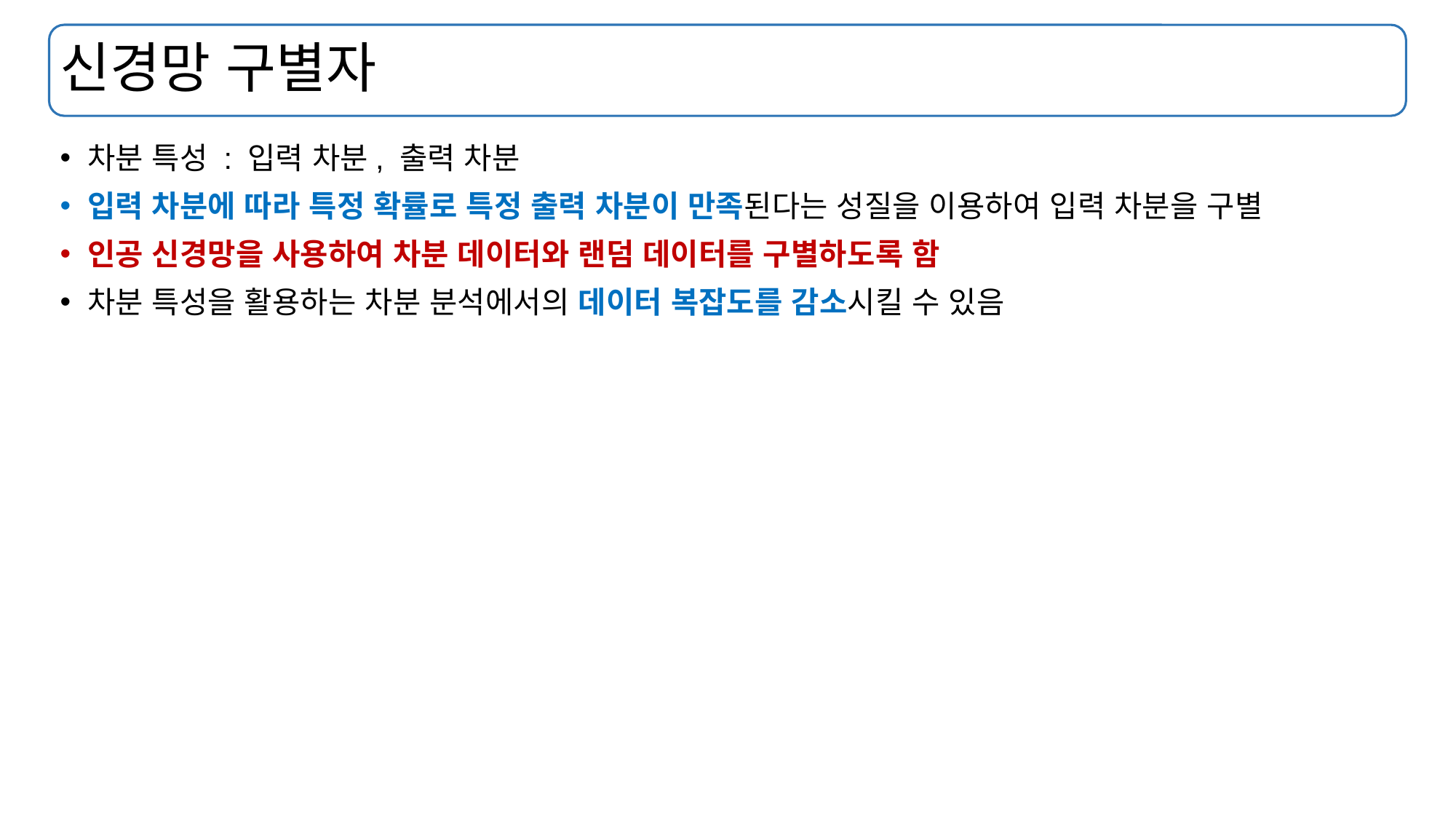

# 신경망 구별자
차분 특성 : 입력 차분, 출력 차분
입력 차분에 따라 특정 확률로 특정 출력 차분이 만족된다는 성질을 이용하여 입력 차분을 구별
인공 신경망을 사용하여 차분 데이터와 랜덤 데이터를 구별하도록 함
차분 특성을 활용하는 차분 분석에서의 데이터 복잡도를 감소시킬 수 있음